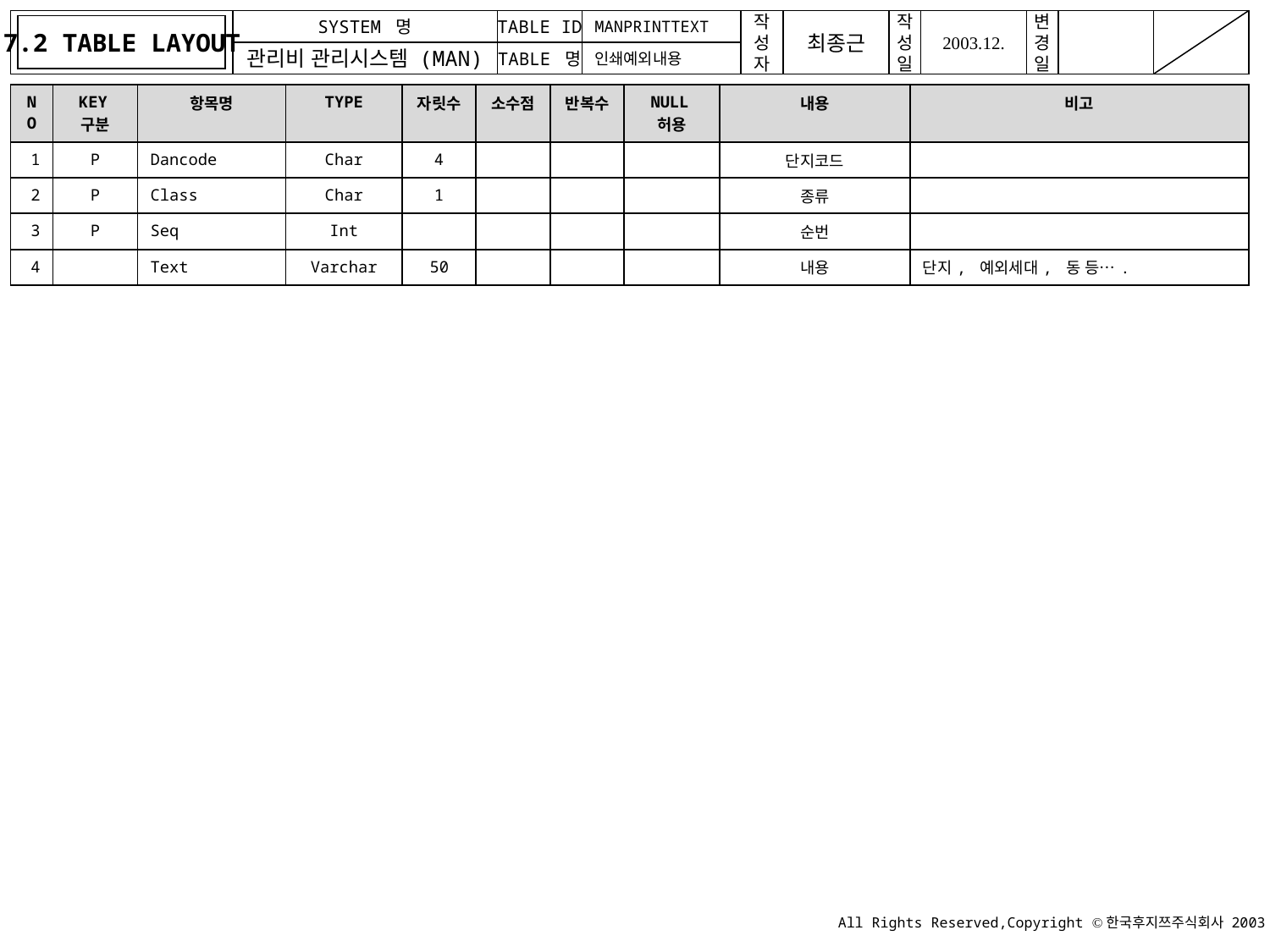

7.2 TABLE LAYOUT
MANPRINTTEXT
인쇄예외내용
| NO | KEY구분 | 항목명 | TYPE | 자릿수 | 소수점 | 반복수 | NULL허용 | 내용 | 비고 |
| --- | --- | --- | --- | --- | --- | --- | --- | --- | --- |
| 1 | P | Dancode | Char | 4 |  |  |  | 단지코드 |  |
| 2 | P | Class | Char | 1 |  |  |  | 종류 |  |
| 3 | P | Seq | Int |  |  |  |  | 순번 |  |
| 4 |  | Text | Varchar | 50 |  |  |  | 내용 | 단지, 예외세대, 동 등…. |